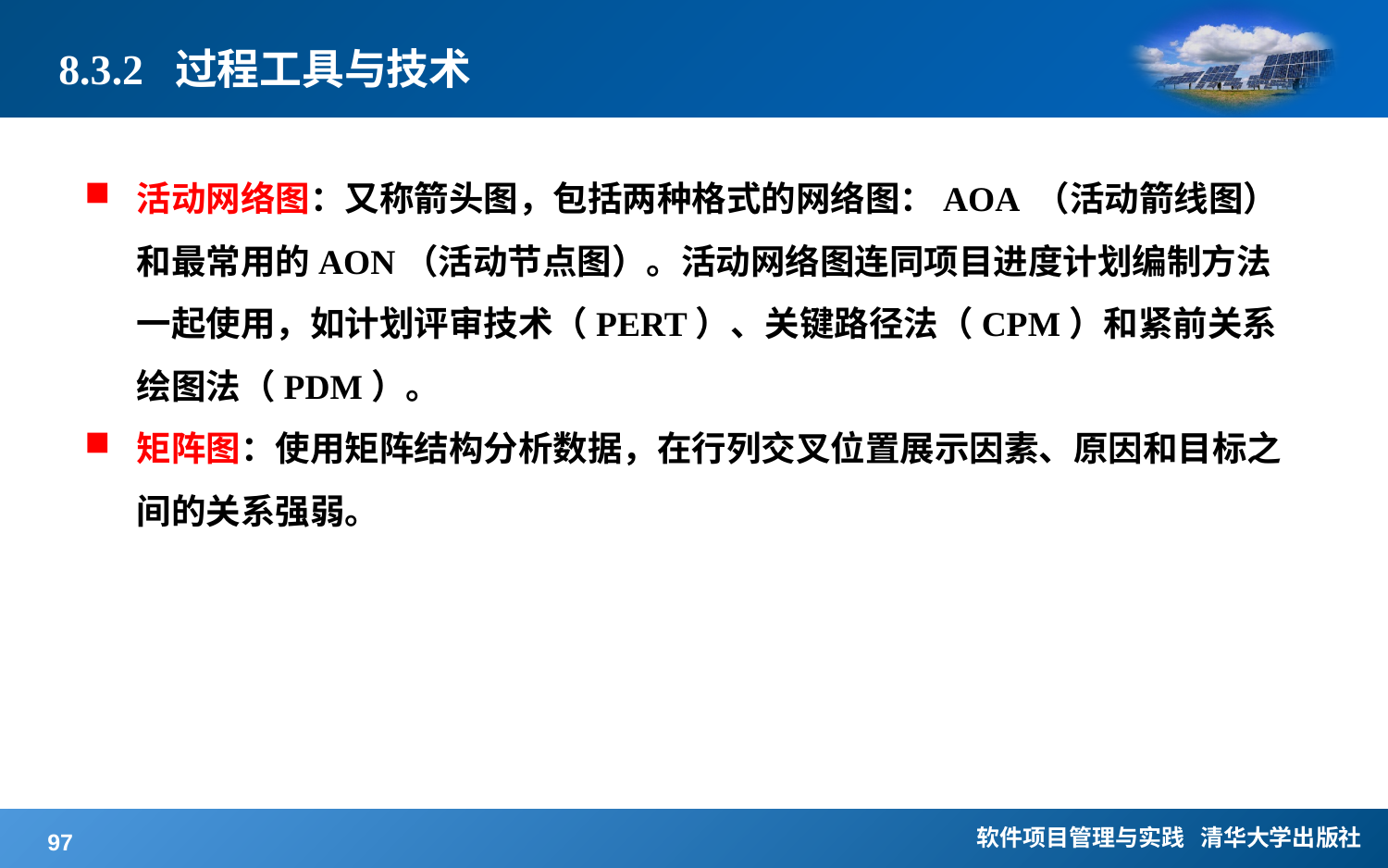

# 8.3.2  过程工具与技术
活动网络图：又称箭头图，包括两种格式的网络图：AOA （活动箭线图）和最常用的AON（活动节点图）。活动网络图连同项目进度计划编制方法一起使用，如计划评审技术（PERT）、关键路径法（CPM）和紧前关系绘图法（PDM）。
矩阵图：使用矩阵结构分析数据，在行列交叉位置展示因素、原因和目标之间的关系强弱。